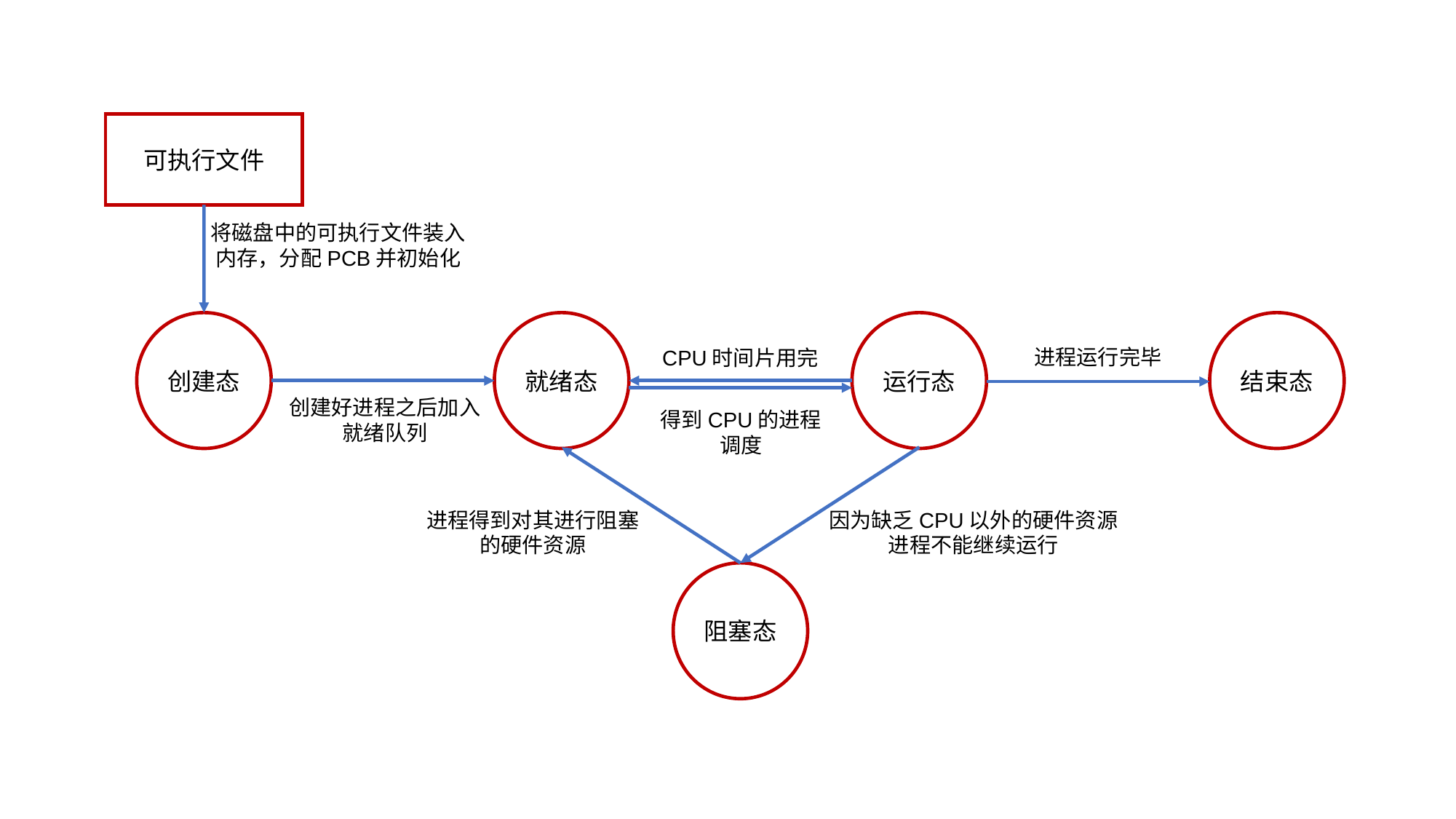

可执行文件
将磁盘中的可执行文件装入
内存，分配PCB并初始化
创建态
就绪态
运行态
结束态
进程运行完毕
CPU时间片用完
创建好进程之后加入
就绪队列
得到CPU的进程
调度
进程得到对其进行阻塞
的硬件资源
因为缺乏CPU以外的硬件资源
进程不能继续运行
阻塞态